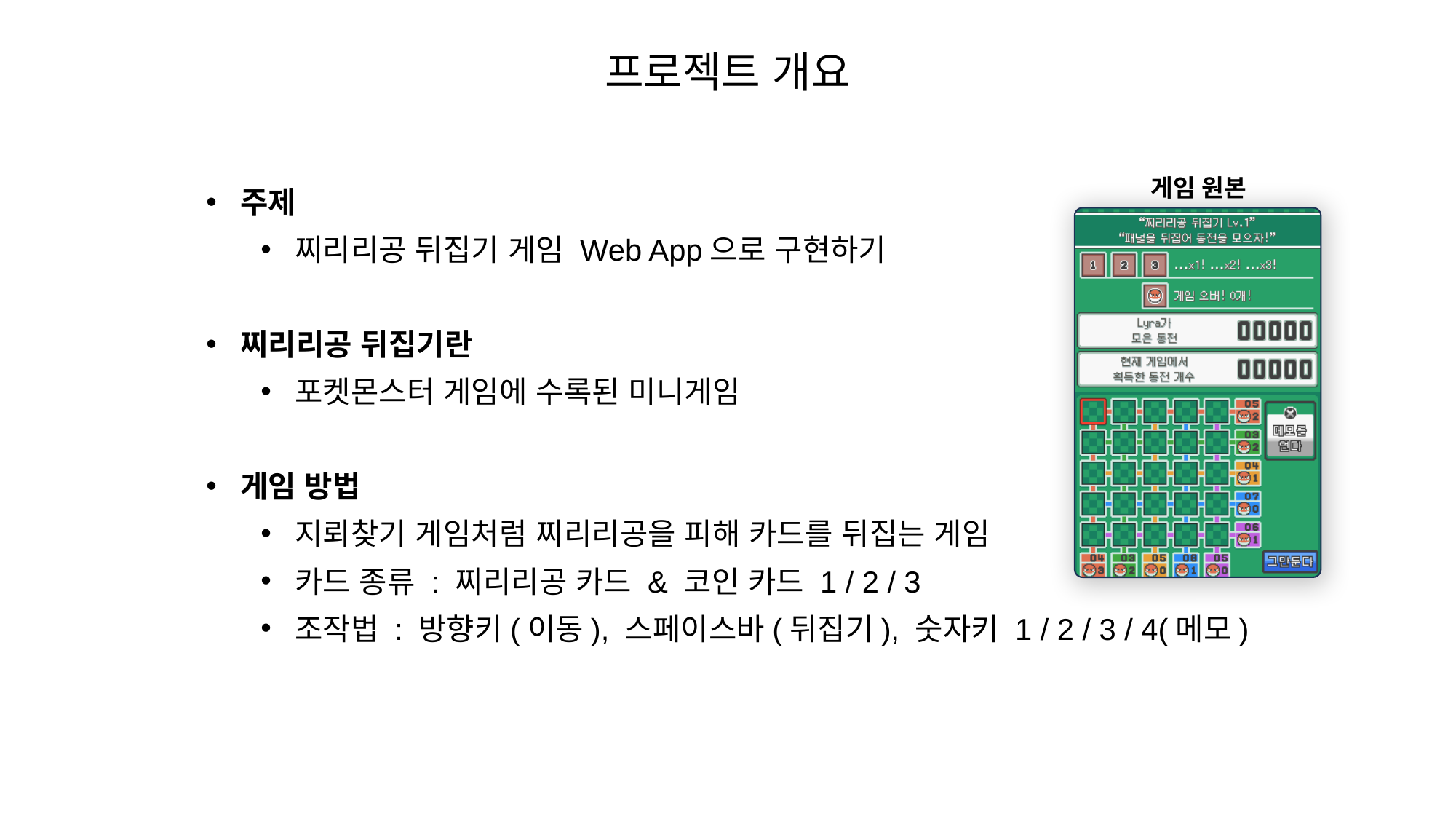

프로젝트 개요
주제
찌리리공 뒤집기 게임 Web App으로 구현하기

찌리리공 뒤집기란
포켓몬스터 게임에 수록된 미니게임

게임 방법
지뢰찾기 게임처럼 찌리리공을 피해 카드를 뒤집는 게임
카드 종류 : 찌리리공 카드 & 코인 카드 1 / 2 / 3
조작법 : 방향키(이동), 스페이스바(뒤집기), 숫자키 1 / 2 / 3 / 4(메모)

게임 원본